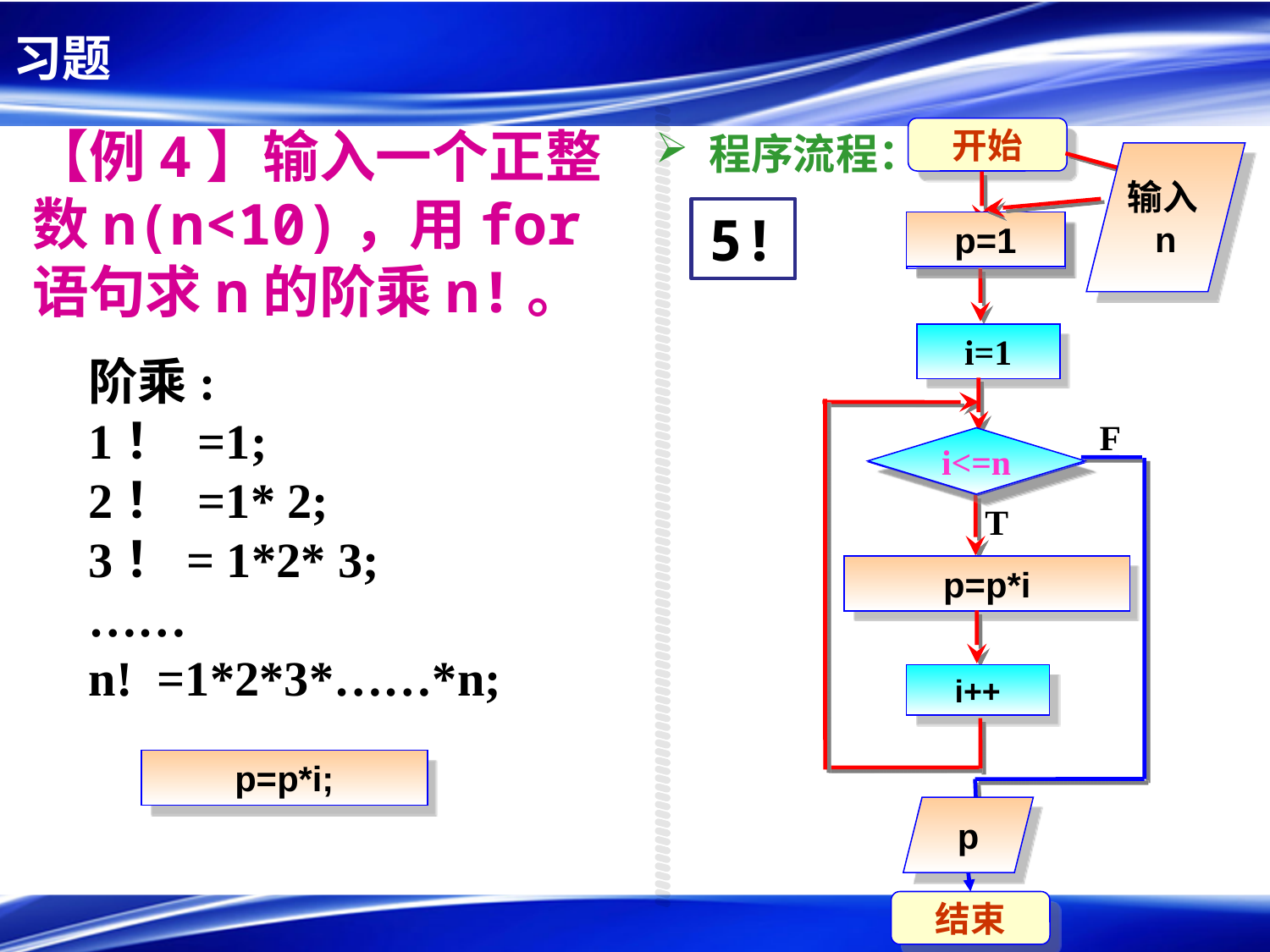

# 习题
【例4】输入一个正整数n(n<10)，用for语句求n的阶乘n!。
开始
 程序流程：

输入n
5!

p=1
p=0

i=1
阶乘:
1！ =1;
2！ =1* 2;
3！= 1*2* 3;
……
n!  =1*2*3*……*n;

F

i<=n
i<=5
T

p=p*i

i++
p=p*i;
p
结束